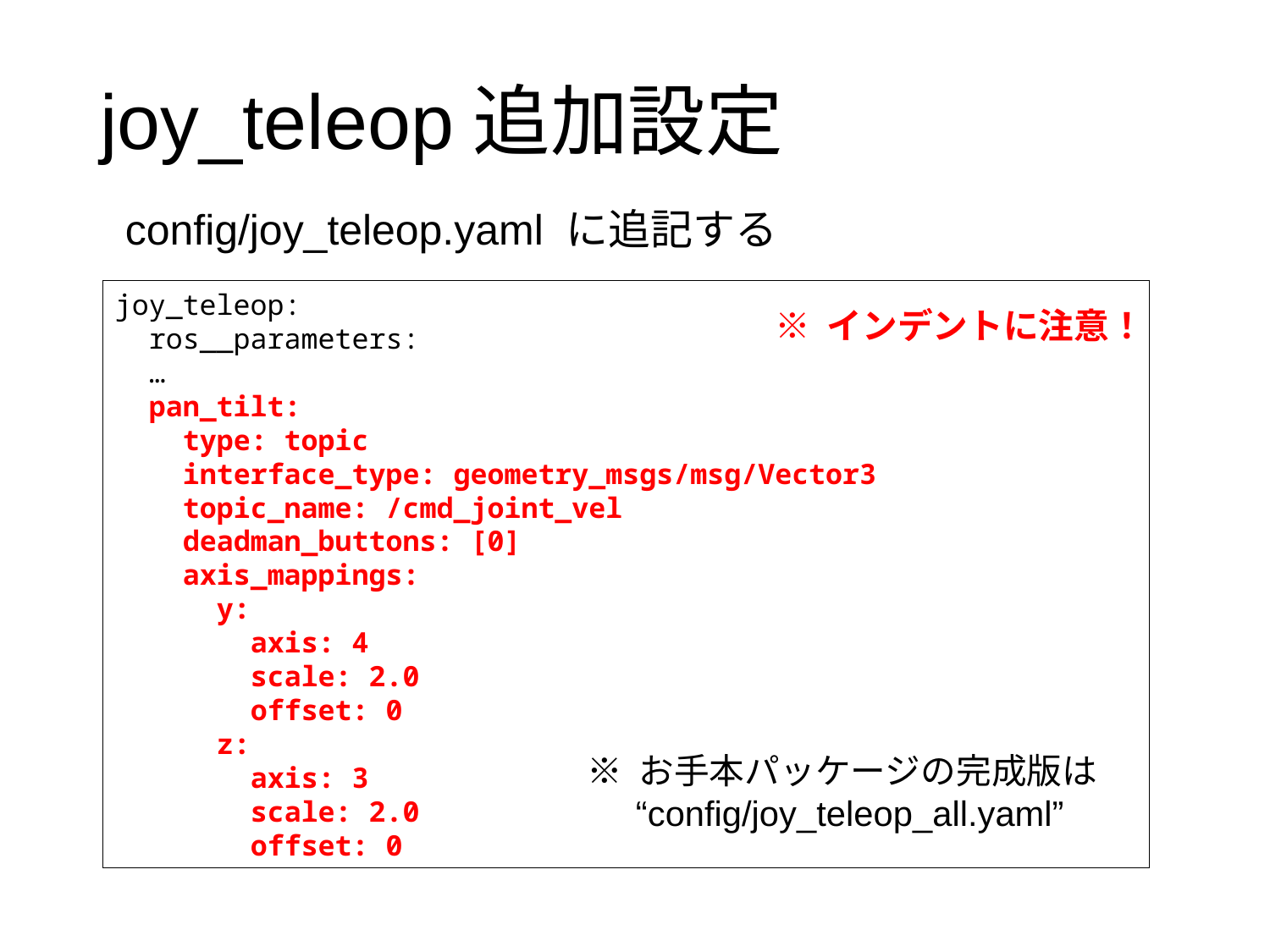

# joy_teleop追加設定
config/joy_teleop.yaml に追記する
joy_teleop:
  ros__parameters:
  …
  pan_tilt:
    type: topic
    interface_type: geometry_msgs/msg/Vector3
    topic_name: /cmd_joint_vel
    deadman_buttons: [0]
    axis_mappings:
      y:
        axis: 4
        scale: 2.0
        offset: 0
      z:
        axis: 3
        scale: 2.0
        offset: 0
※ インデントに注意！
※ お手本パッケージの完成版は
     “config/joy_teleop_all.yaml”